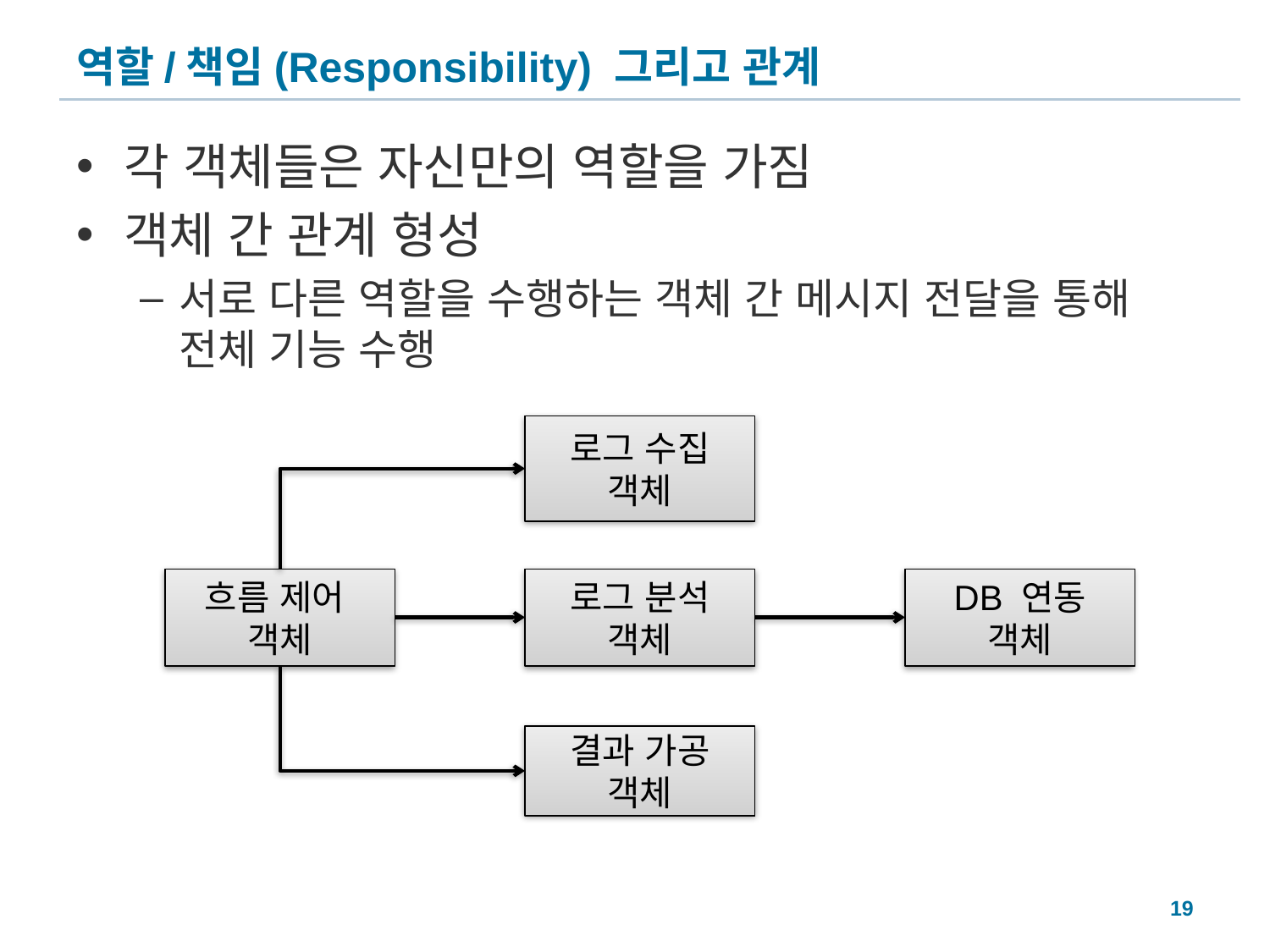

# 역할/책임(Responsibility) 그리고 관계
각 객체들은 자신만의 역할을 가짐
객체 간 관계 형성
서로 다른 역할을 수행하는 객체 간 메시지 전달을 통해 전체 기능 수행
로그 수집
객체
흐름 제어
객체
로그 분석
객체
DB 연동
객체
결과 가공
객체
19